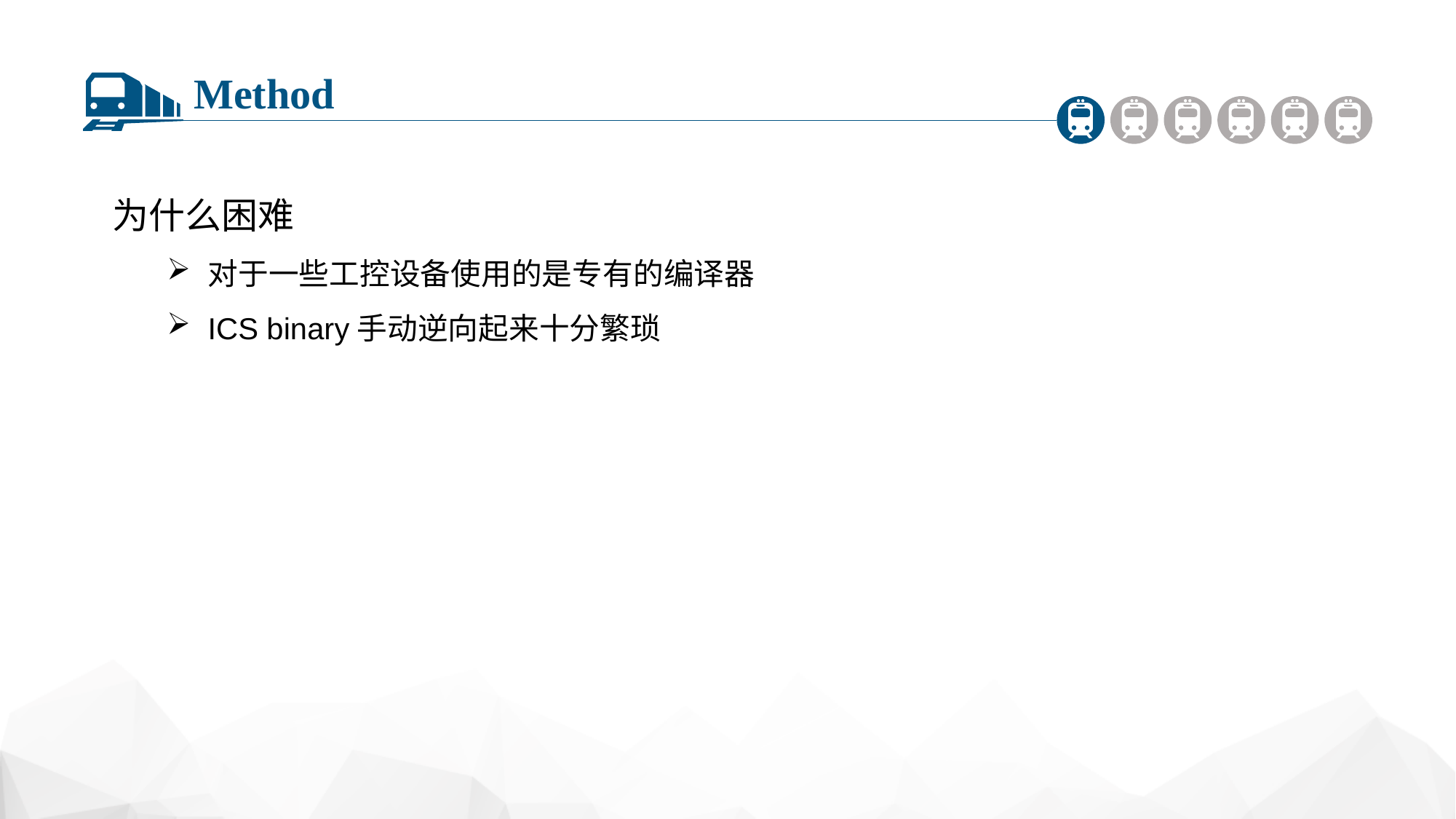

Method
为什么困难
对于一些工控设备使用的是专有的编译器
ICS binary手动逆向起来十分繁琐